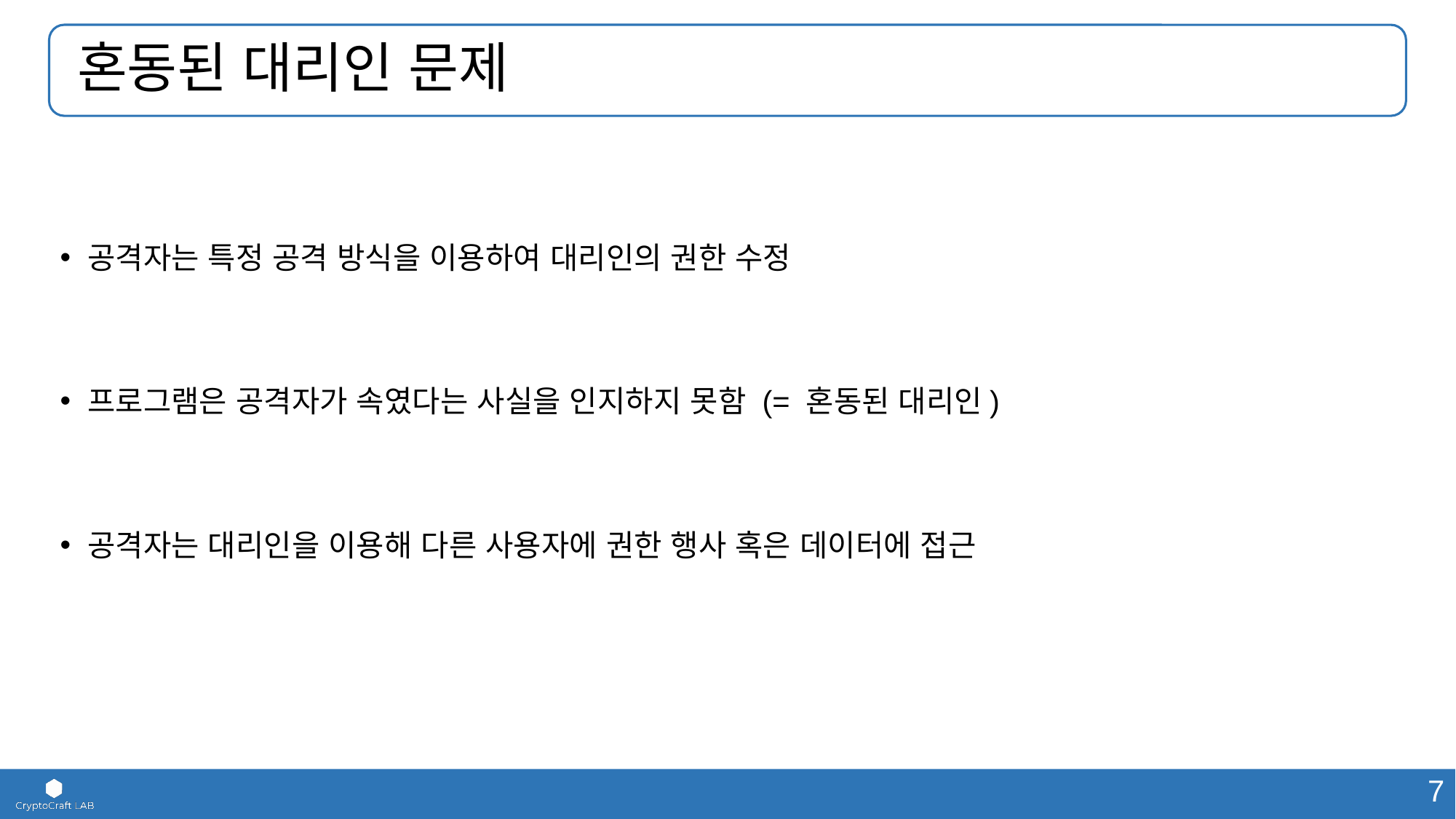

# 혼동된 대리인 문제

공격자는 특정 공격 방식을 이용하여 대리인의 권한 수정

프로그램은 공격자가 속였다는 사실을 인지하지 못함 (= 혼동된 대리인)

공격자는 대리인을 이용해 다른 사용자에 권한 행사 혹은 데이터에 접근